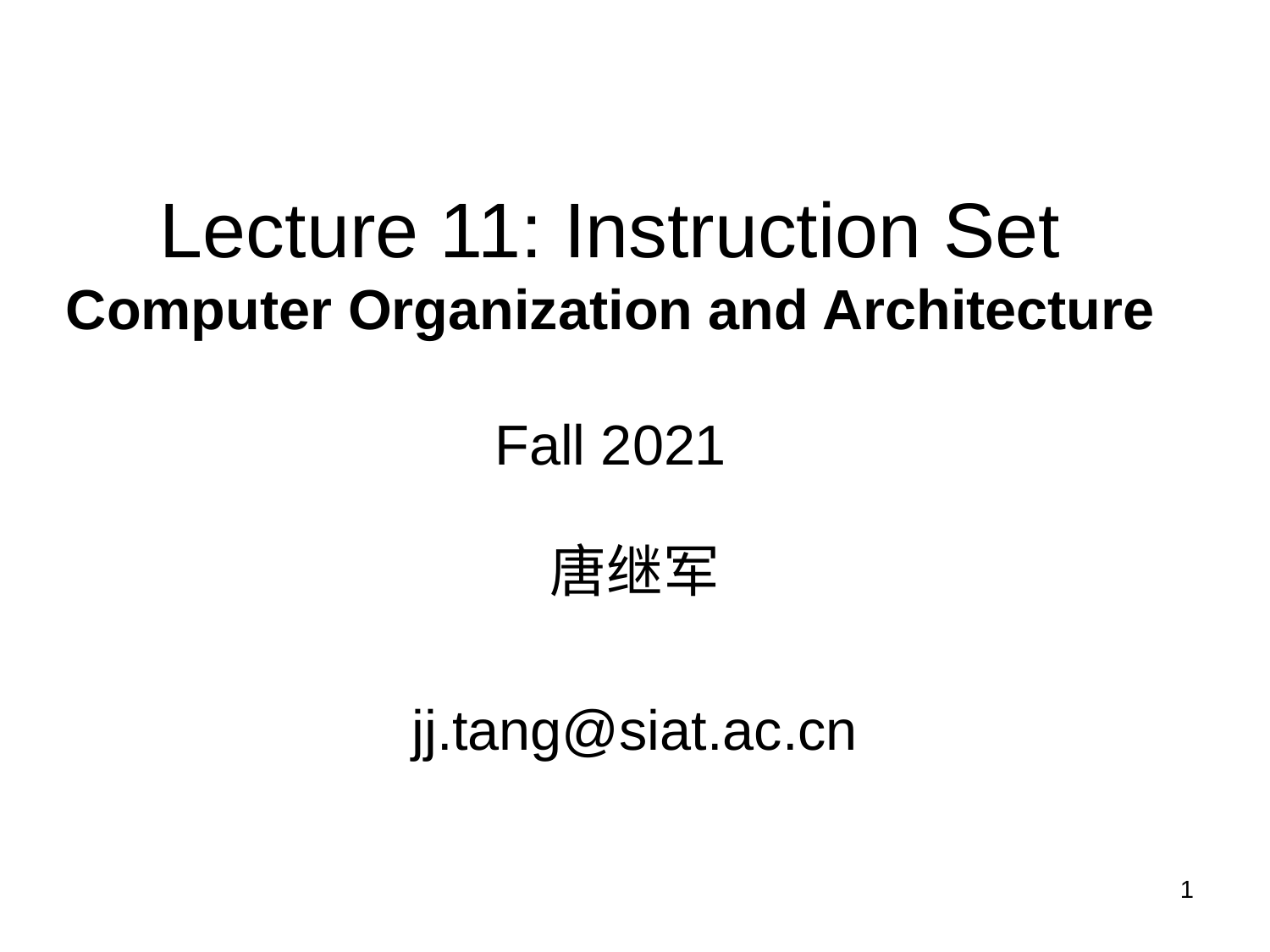

# Lecture 11: Instruction Set Computer Organization and Architecture Fall 2021
唐继军

jj.tang@siat.ac.cn
1